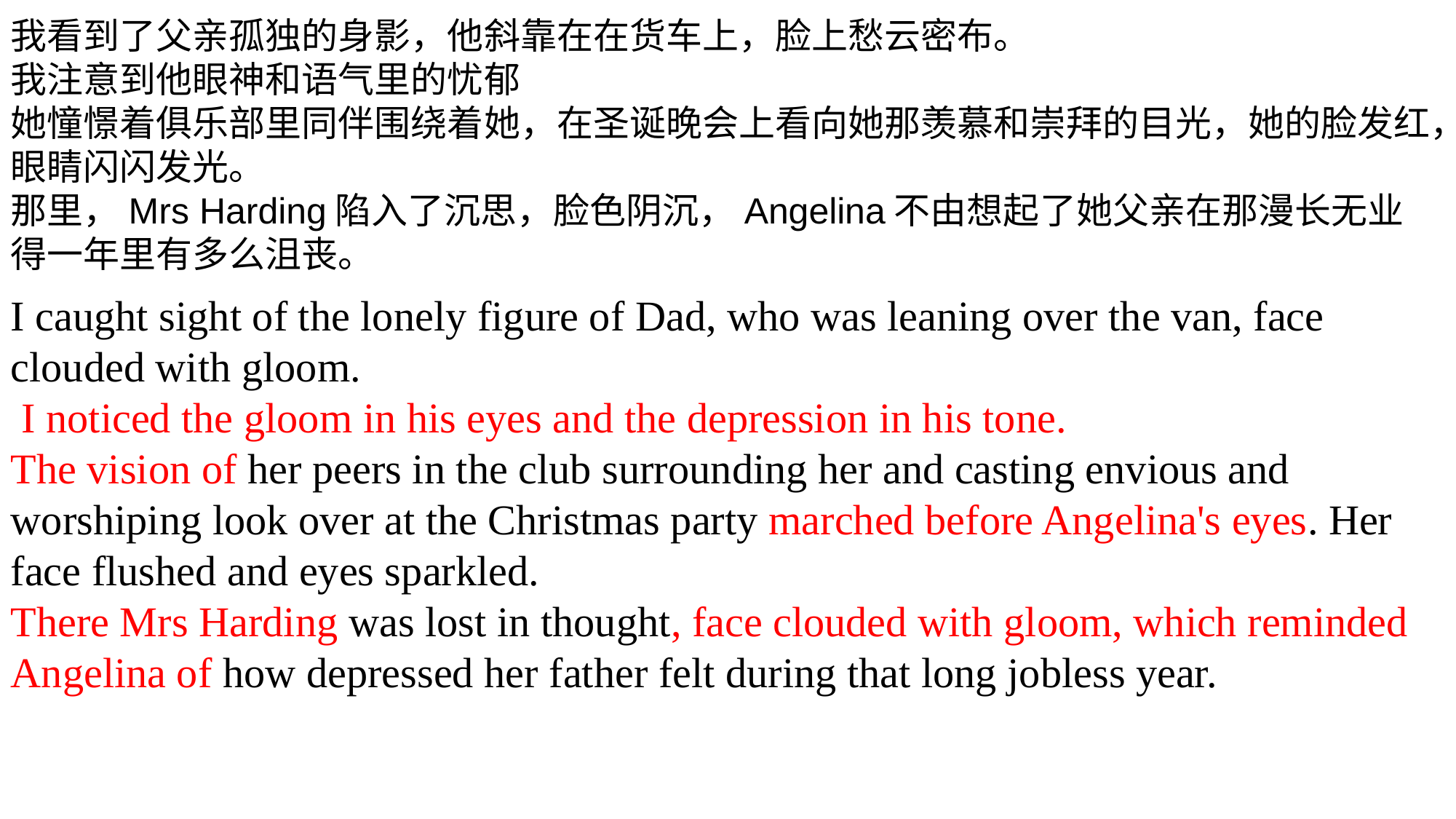

我看到了父亲孤独的身影，他斜靠在在货车上，脸上愁云密布。
我注意到他眼神和语气里的忧郁
她憧憬着俱乐部里同伴围绕着她，在圣诞晚会上看向她那羡慕和崇拜的目光，她的脸发红，眼睛闪闪发光。
那里，Mrs Harding陷入了沉思，脸色阴沉，Angelina不由想起了她父亲在那漫长无业得一年里有多么沮丧。
I caught sight of the lonely figure of Dad, who was leaning over the van, face clouded with gloom.
 I noticed the gloom in his eyes and the depression in his tone.
The vision of her peers in the club surrounding her and casting envious and worshiping look over at the Christmas party marched before Angelina's eyes. Her face flushed and eyes sparkled.
There Mrs Harding was lost in thought, face clouded with gloom, which reminded Angelina of how depressed her father felt during that long jobless year.